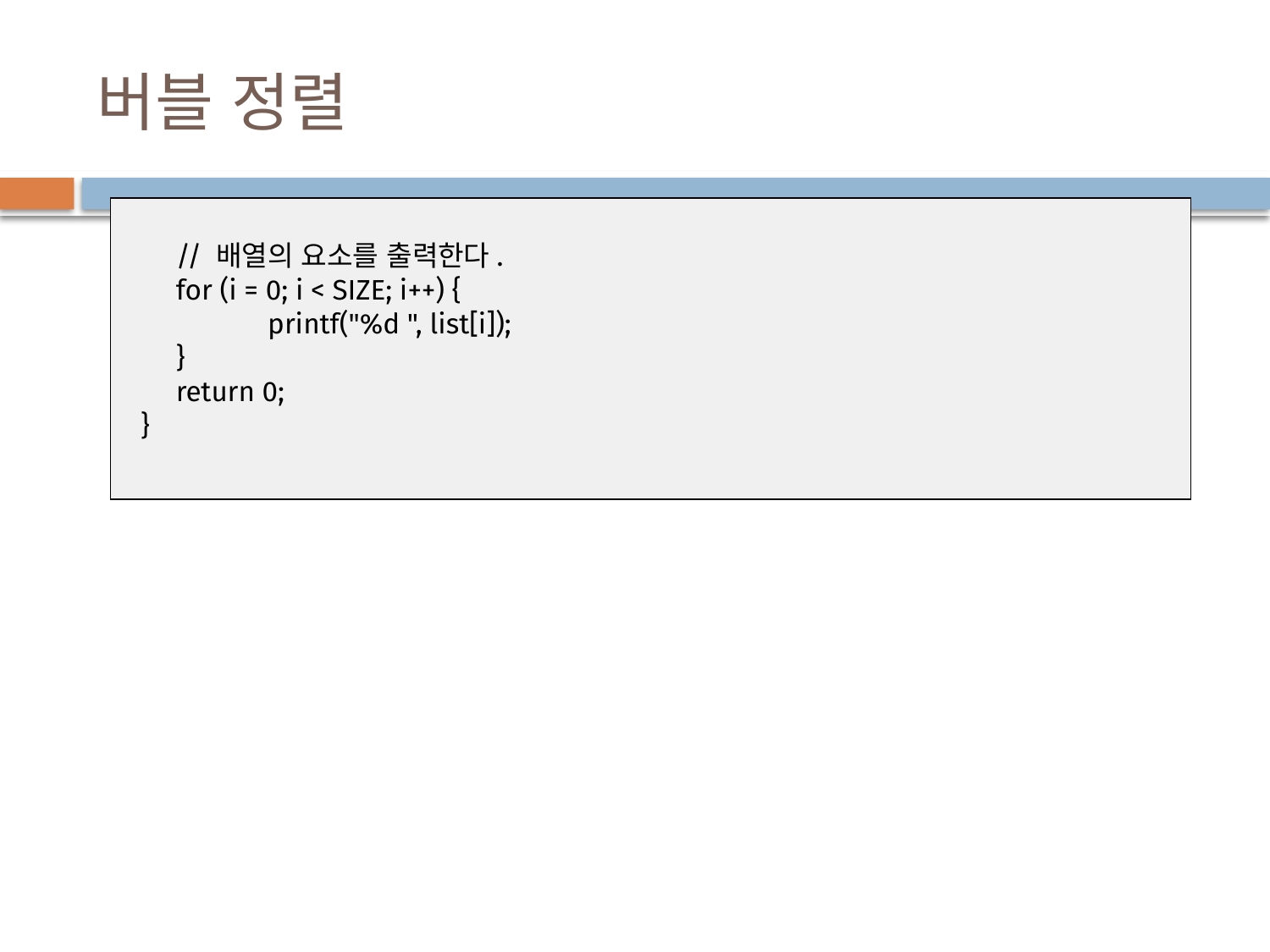

# 버블 정렬

	// 배열의 요소를 출력한다.
	for (i = 0; i < SIZE; i++) {
		printf("%d ", list[i]);
	}
	return 0;
}